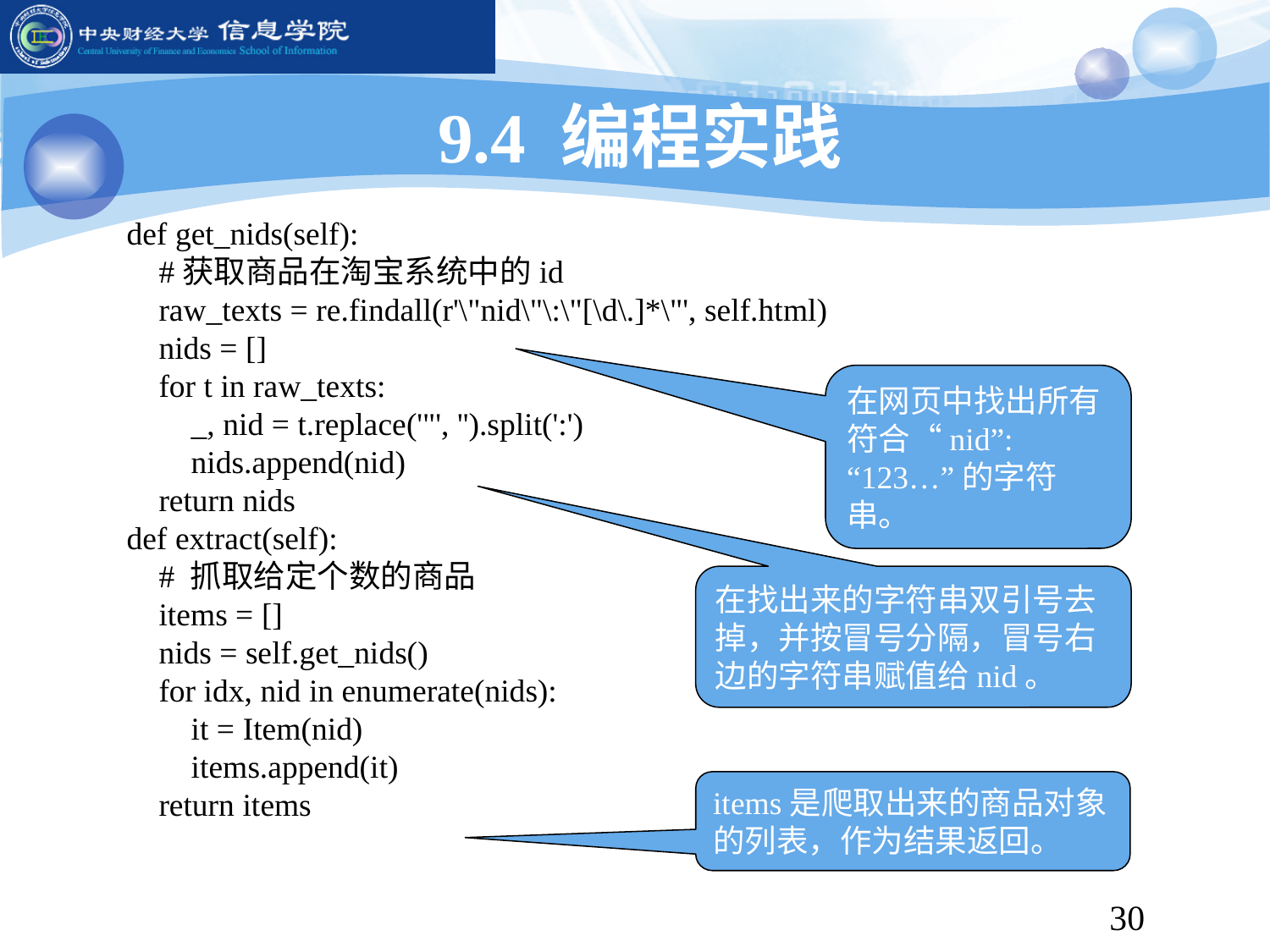

9.4 编程实践
    def get_nids(self):
        #获取商品在淘宝系统中的id
        raw_texts = re.findall(r'\"nid\"\:\"[\d\.]*\"', self.html)
        nids = []
        for t in raw_texts:
            _, nid = t.replace('"', '').split(':')
            nids.append(nid)
        return nids
    def extract(self):
        # 抓取给定个数的商品
        items = []
        nids = self.get_nids()
        for idx, nid in enumerate(nids):
            it = Item(nid)
            items.append(it)
        return items
在网页中找出所有符合“nid”: “123…”的字符串。
在找出来的字符串双引号去掉，并按冒号分隔，冒号右边的字符串赋值给nid。
items是爬取出来的商品对象的列表，作为结果返回。